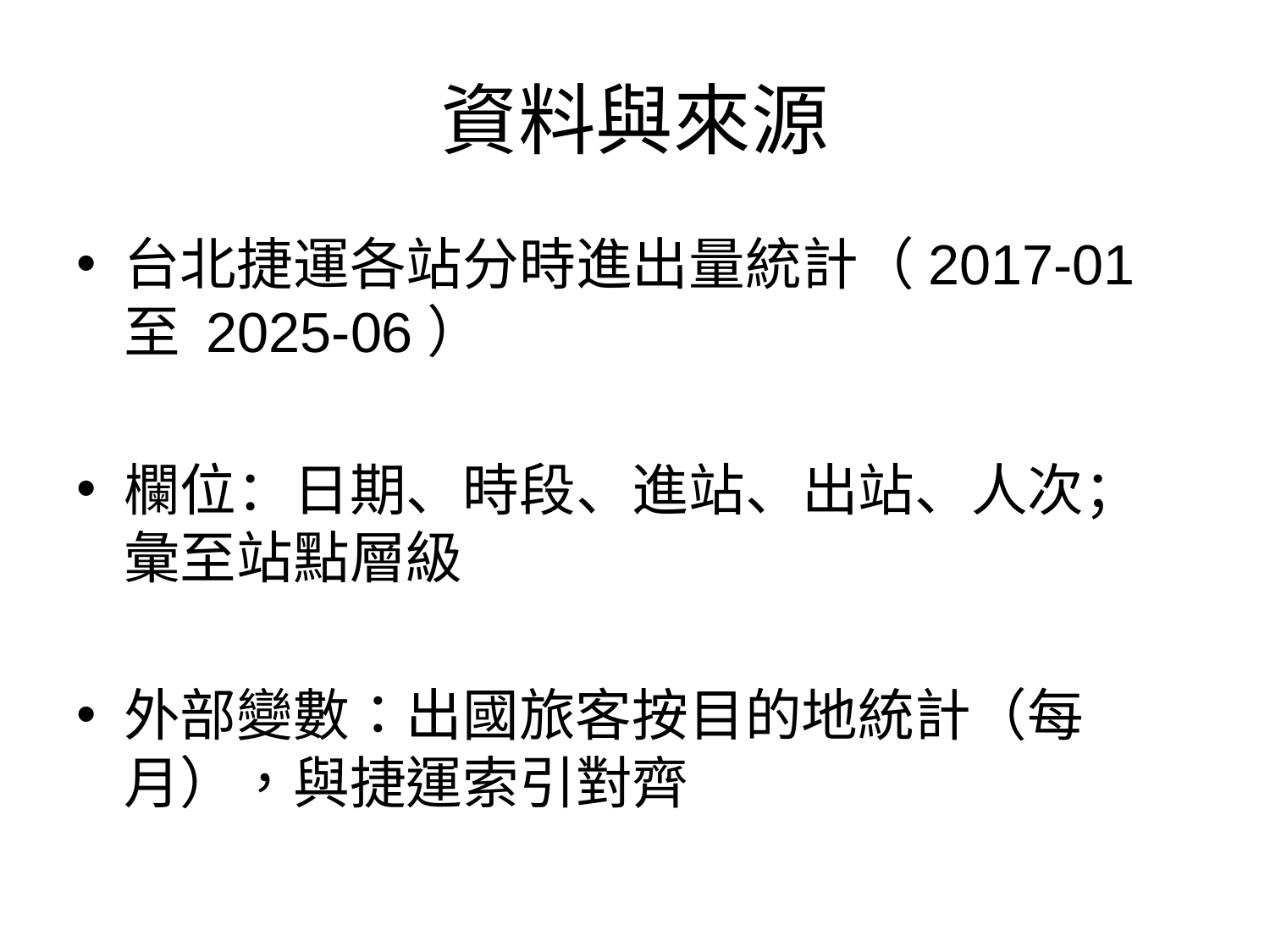

# 資料與來源
台北捷運各站分時進出量統計（2017-01 至 2025-06）

欄位：日期、時段、進站、出站、人次；彙至站點層級

外部變數：出國旅客按目的地統計（每月），與捷運索引對齊